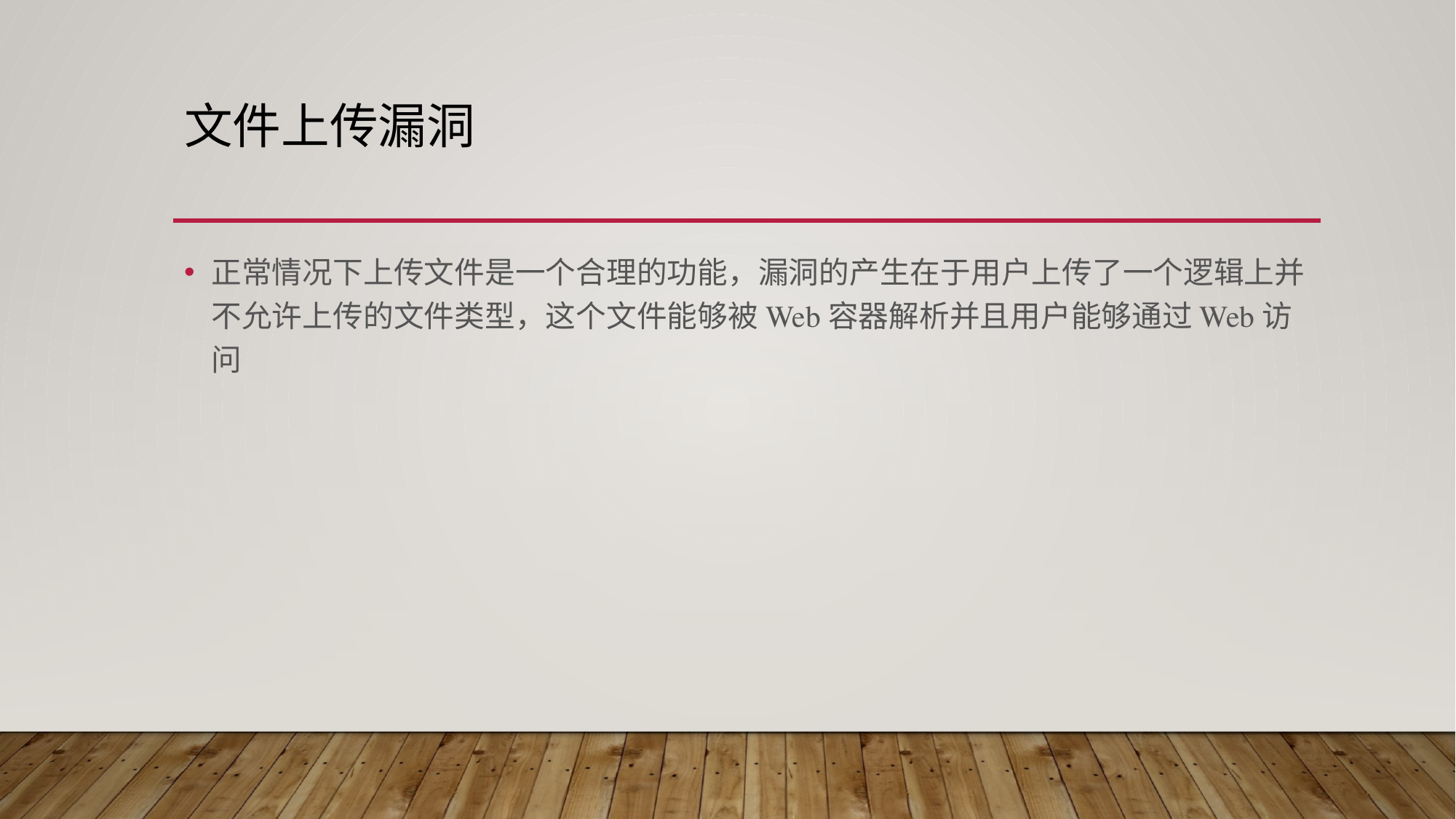

# 文件上传漏洞
正常情况下上传文件是一个合理的功能，漏洞的产生在于用户上传了一个逻辑上并不允许上传的文件类型，这个文件能够被Web容器解析并且用户能够通过Web访问